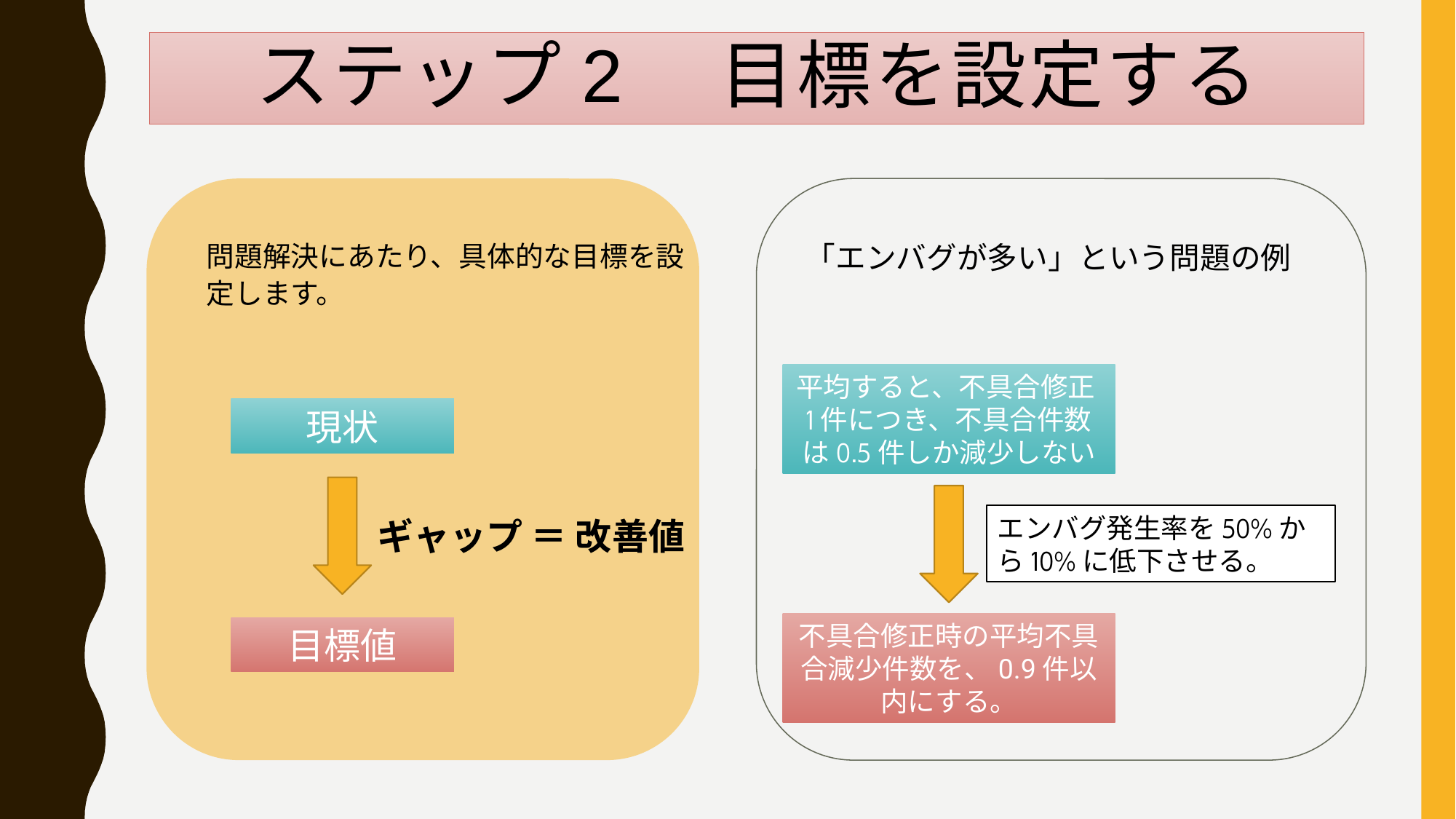

# ステップ2　目標を設定する

問題解決にあたり、具体的な目標を設定します。
「エンバグが多い」という問題の例
平均すると、不具合修正1件につき、不具合件数は0.5件しか減少しない
現状

エンバグ発生率を50%から10%に低下させる。
ギャップ ＝ 改善値
不具合修正時の平均不具合減少件数を、0.9件以内にする。
目標値